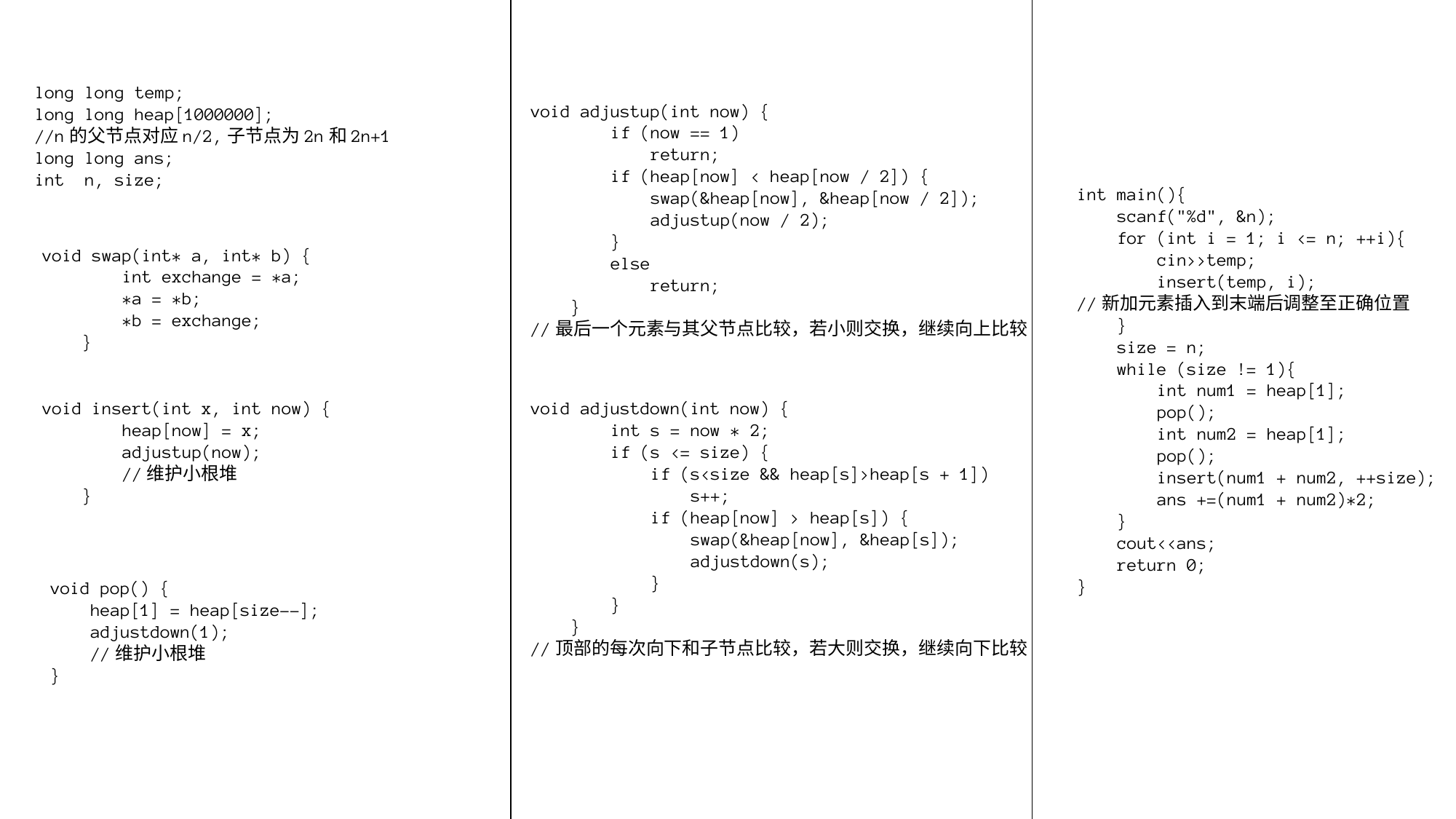

long long temp;
long long heap[1000000];
//n的父节点对应n/2,子节点为2n和2n+1
long long ans;
int  n, size;
void adjustup(int now) {
        if (now == 1)
            return;
        if (heap[now] < heap[now / 2]) {
            swap(&heap[now], &heap[now / 2]);
            adjustup(now / 2);
        }
        else
            return;
    }
//最后一个元素与其父节点比较，若小则交换，继续向上比较
int main(){
    scanf("%d", &n);
    for (int i = 1; i <= n; ++i){
        cin>>temp;
        insert(temp, i);
//新加元素插入到末端后调整至正确位置
    }
    size = n;
    while (size != 1){
        int num1 = heap[1];
        pop();
        int num2 = heap[1];
        pop();
        insert(num1 + num2, ++size);
        ans +=(num1 + num2)*2;
    }
    cout<<ans;
    return 0;
}
void swap(int* a, int* b) {
        int exchange = *a;
        *a = *b;
        *b = exchange;
    }
void insert(int x, int now) {
        heap[now] = x;
        adjustup(now);
        //维护小根堆
    }
void adjustdown(int now) {
        int s = now * 2;
        if (s <= size) {
            if (s<size && heap[s]>heap[s + 1])
                s++;
            if (heap[now] > heap[s]) {
                swap(&heap[now], &heap[s]);
                adjustdown(s);
            }
        }
    }
//顶部的每次向下和子节点比较，若大则交换，继续向下比较

    void pop() {
        heap[1] = heap[size--];
        adjustdown(1);
        //维护小根堆
    }